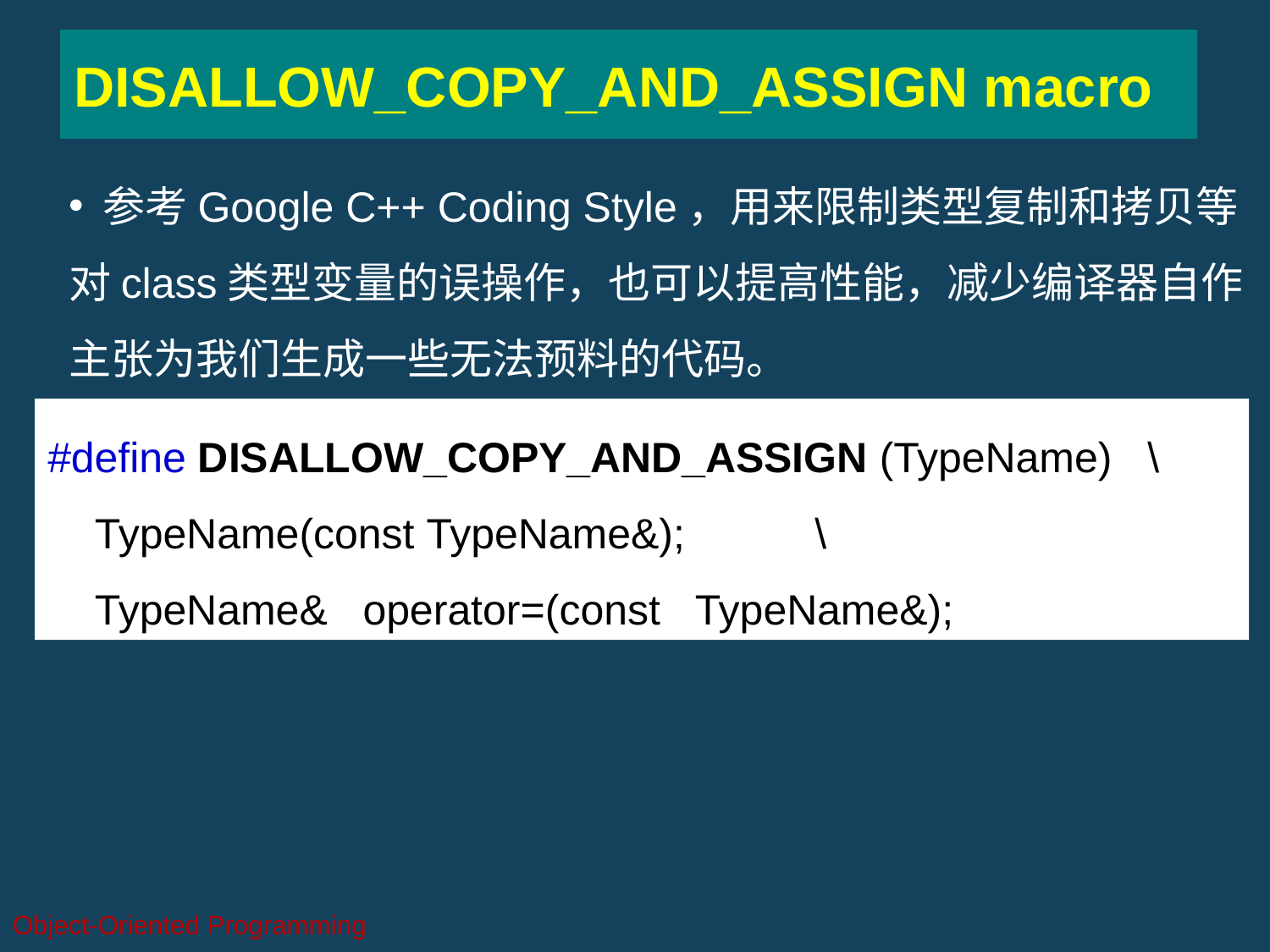

# DISALLOW_COPY_AND_ASSIGN macro
 参考Google C++ Coding Style，用来限制类型复制和拷贝等对class类型变量的误操作，也可以提高性能，减少编译器自作主张为我们生成一些无法预料的代码。
#define DISALLOW_COPY_AND_ASSIGN (TypeName)   \
    TypeName(const TypeName&);           \
    TypeName&   operator=(const   TypeName&);
Object-Oriented Programming